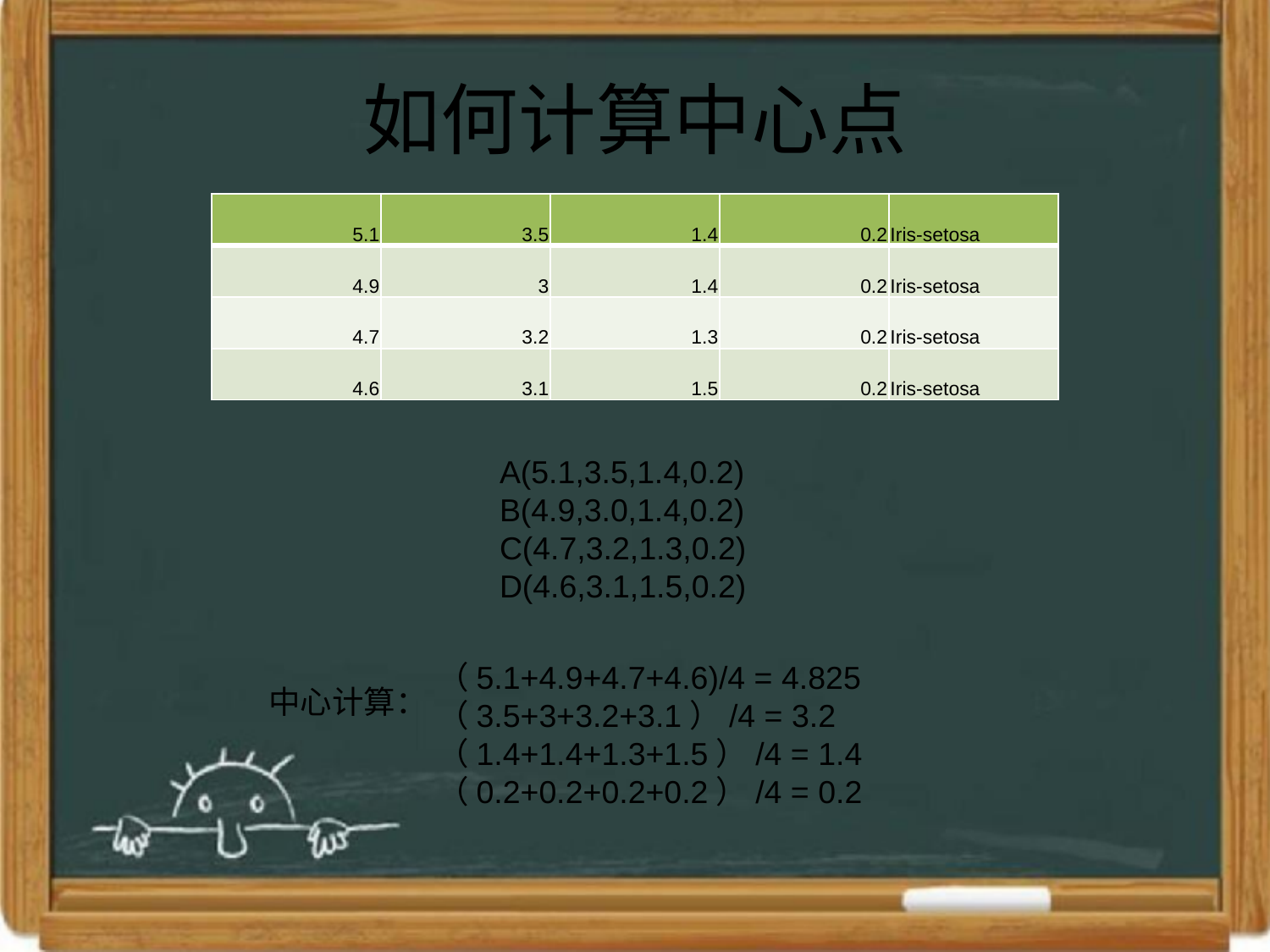

# 如何计算中心点
| 5.1 | 3.5 | 1.4 | 0.2 | Iris-setosa |
| --- | --- | --- | --- | --- |
| 4.9 | 3 | 1.4 | 0.2 | Iris-setosa |
| 4.7 | 3.2 | 1.3 | 0.2 | Iris-setosa |
| 4.6 | 3.1 | 1.5 | 0.2 | Iris-setosa |
A(5.1,3.5,1.4,0.2)
B(4.9,3.0,1.4,0.2)
C(4.7,3.2,1.3,0.2)
D(4.6,3.1,1.5,0.2)

（5.1+4.9+4.7+4.6)/4 = 4.825
（3.5+3+3.2+3.1）/4 = 3.2
（1.4+1.4+1.3+1.5）/4 = 1.4
（0.2+0.2+0.2+0.2）/4 = 0.2
中心计算：